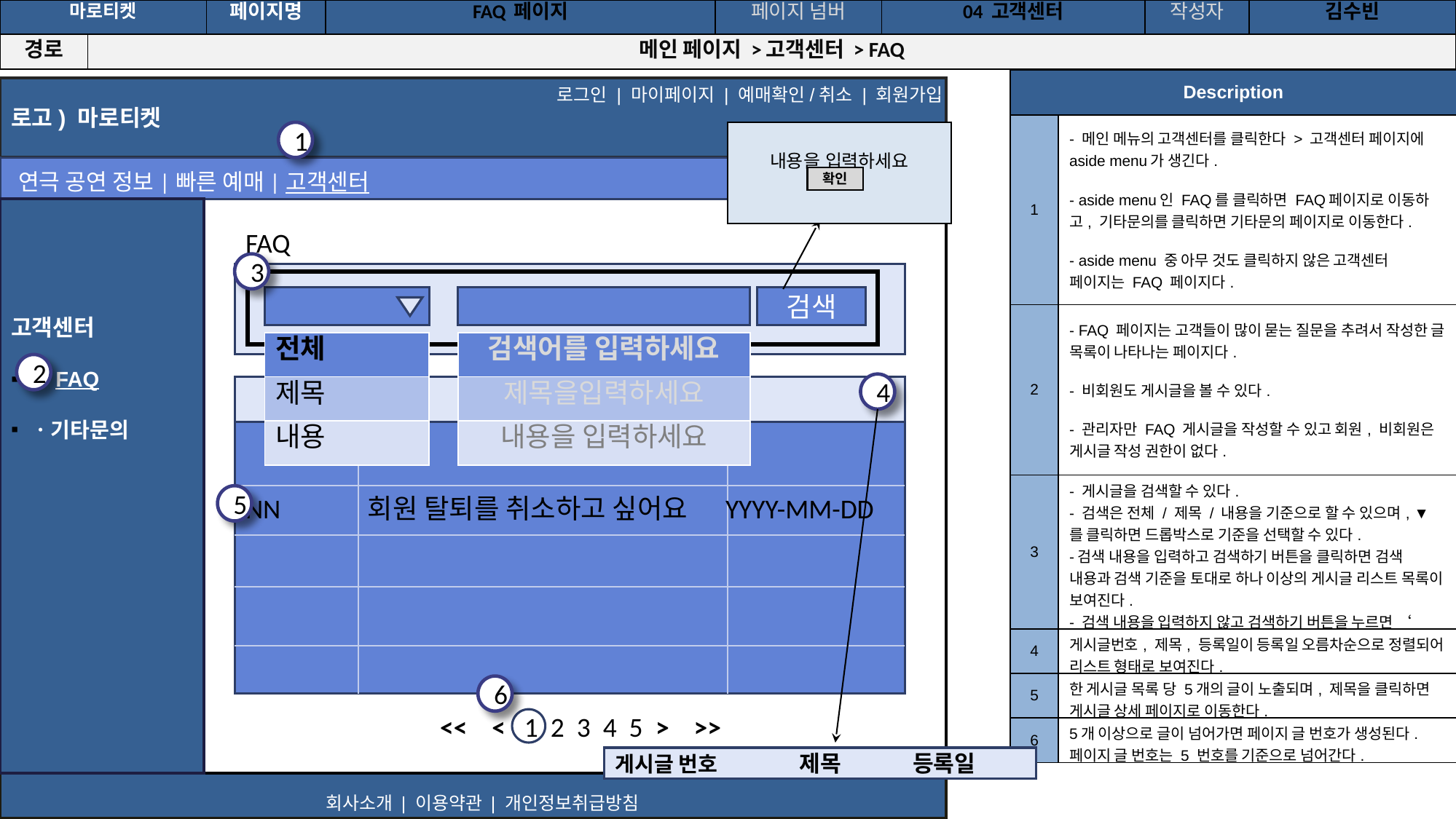

공간(오피스) 대여 시스템
| 마로티켓 |  | 페이지명 | FAQ 페이지 | 페이지 넘버 | 04 고객센터 | 작성자 | 김수빈 |
| --- | --- | --- | --- | --- | --- | --- | --- |
| 경로 | 메인 페이지 >고객센터 > FAQ |  |  |  |  |  |  |
| Description |  |
| --- | --- |
| 1 | - 메인 메뉴의 고객센터를 클릭한다 > 고객센터 페이지에 aside menu가 생긴다. - aside menu인 FAQ를 클릭하면 FAQ페이지로 이동하고, 기타문의를 클릭하면 기타문의 페이지로 이동한다. - aside menu 중 아무 것도 클릭하지 않은 고객센터 페이지는 FAQ 페이지다. |
| 2 | - FAQ 페이지는 고객들이 많이 묻는 질문을 추려서 작성한 글 목록이 나타나는 페이지다. - 비회원도 게시글을 볼 수 있다. - 관리자만 FAQ 게시글을 작성할 수 있고 회원, 비회원은 게시글 작성 권한이 없다. |
| 3 | - 게시글을 검색할 수 있다. - 검색은 전체 / 제목 / 내용을 기준으로 할 수 있으며, ▼를 클릭하면 드롭박스로 기준을 선택할 수 있다. -검색 내용을 입력하고 검색하기 버튼을 클릭하면 검색 내용과 검색 기준을 토대로 하나 이상의 게시글 리스트 목록이 보여진다. - 검색 내용을 입력하지 않고 검색하기 버튼을 누르면 ‘내용을 입력하세요’ alert창이 뜬다. |
| 4 | 게시글번호, 제목, 등록일이 등록일 오름차순으로 정렬되어 리스트 형태로 보여진다. |
| 5 | 한 게시글 목록 당 5개의 글이 노출되며, 제목을 클릭하면 게시글 상세 페이지로 이동한다. |
| 6 | 5개 이상으로 글이 넘어가면 페이지 글 번호가 생성된다. 페이지 글 번호는 5 번호를 기준으로 넘어간다. |
로고) 마로티켓
로그인 | 마이페이지 | 예매확인/취소 | 회원가입
1
내용을 입력하세요

연극 공연 정보|빠른 예매|고객센터
확인

고객센터
ㆍFAQ
ㆍ기타문의
FAQ
3

검색

| 전체 |
| --- |
| 제목 |
| 내용 |
| 검색어를 입력하세요 |
| --- |
| 제목을입력하세요 |
| 내용을 입력하세요 |
2
4

5
NN             회원 탈퇴를 취소하고 싶어요     YYYY-MM-DD
6
<<    <   1  2  3  4  5  >    >>

게시글 번호                제목              등록일
회사소개 | 이용약관 | 개인정보취급방침